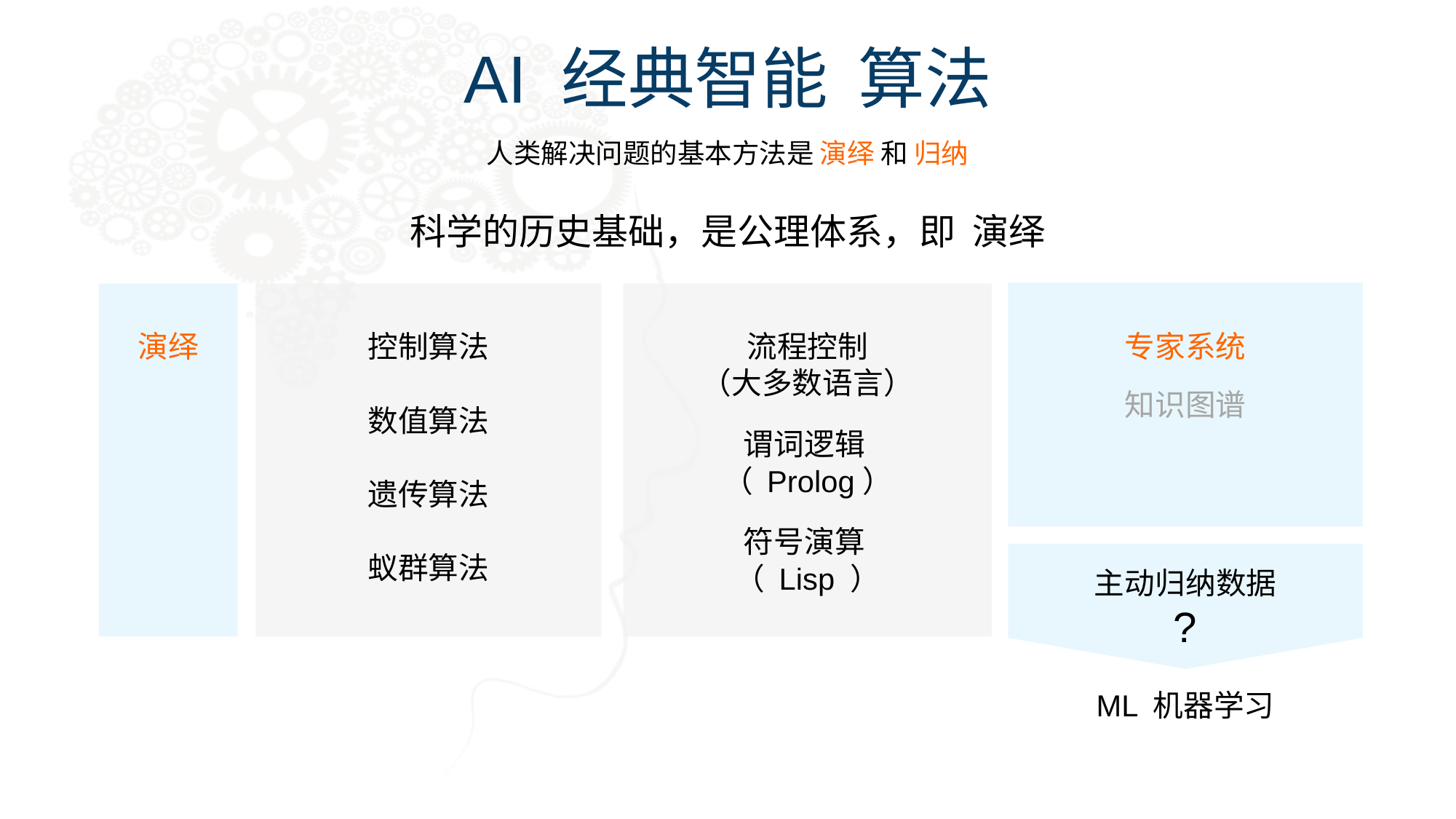

AI 经典智能  算法
人类解决问题的基本方法是 演绎 和 归纳
科学的历史基础，是公理体系，即  演绎

演绎
控制算法
流程控制
（大多数语言）
专家系统
知识图谱
数值算法
谓词逻辑
（ Prolog）

遗传算法
符号演算
（ Lisp ）
蚁群算法
主动归纳数据
?
ML 机器学习